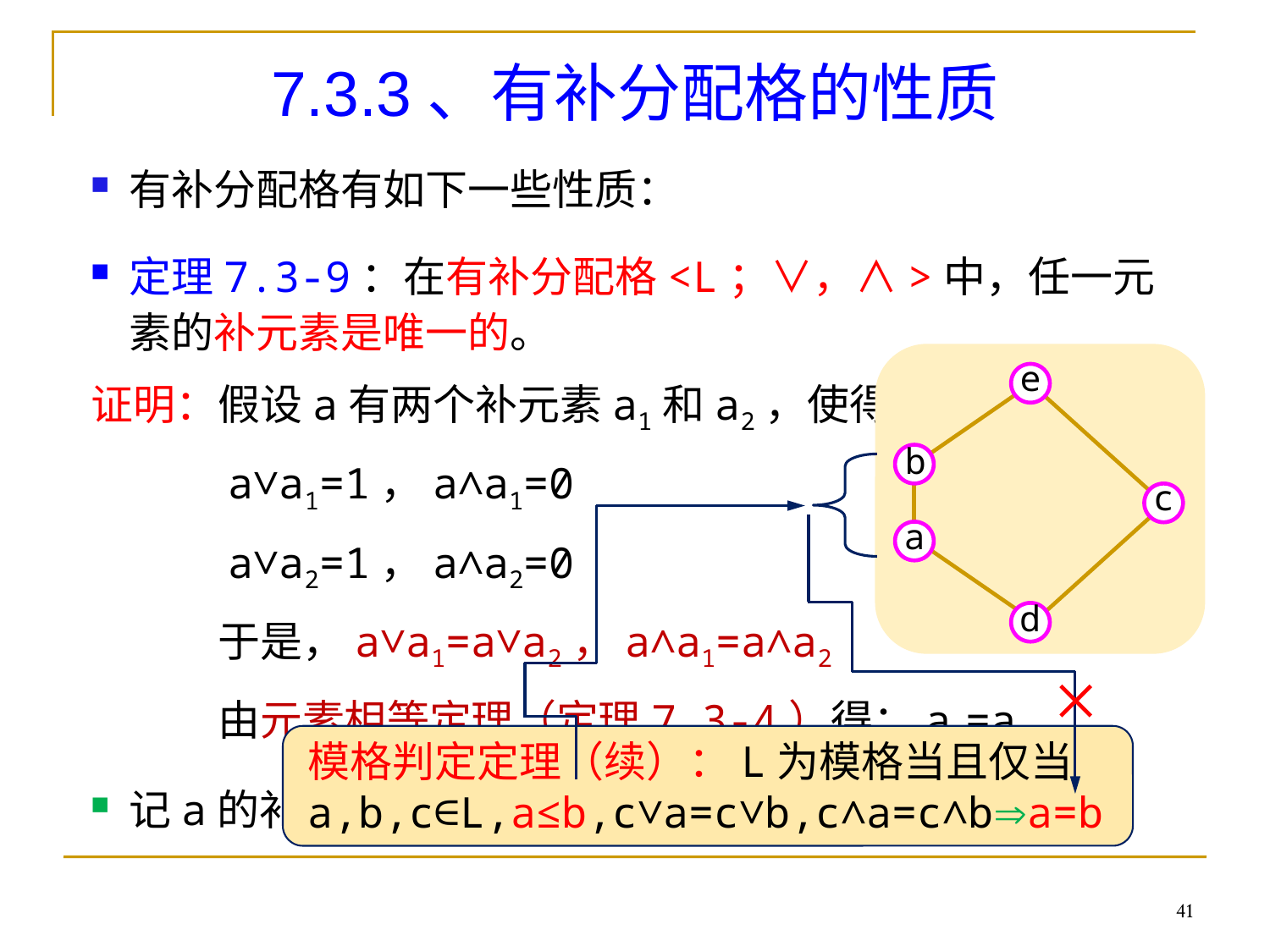

7.3.3、有补分配格的性质
有补分配格有如下一些性质：
定理7.3-9：在有补分配格<L；∨，∧>中，任一元素的补元素是唯一的。
证明：假设a有两个补元素a1和a2，使得
a∨a1=1，a∧a1=0
a∨a2=1，a∧a2=0
于是，a∨a1=a∨a2，a∧a1=a∧a2
由元素相等定理（定理7.3-4）得：a1=a2
记a的补元素为a-1

e

b

c

a

d

模格判定定理（续）：L为模格当且仅当a,b,c∈L,a≤b,c∨a=c∨b,c∧a=c∧b⇒a=b
41